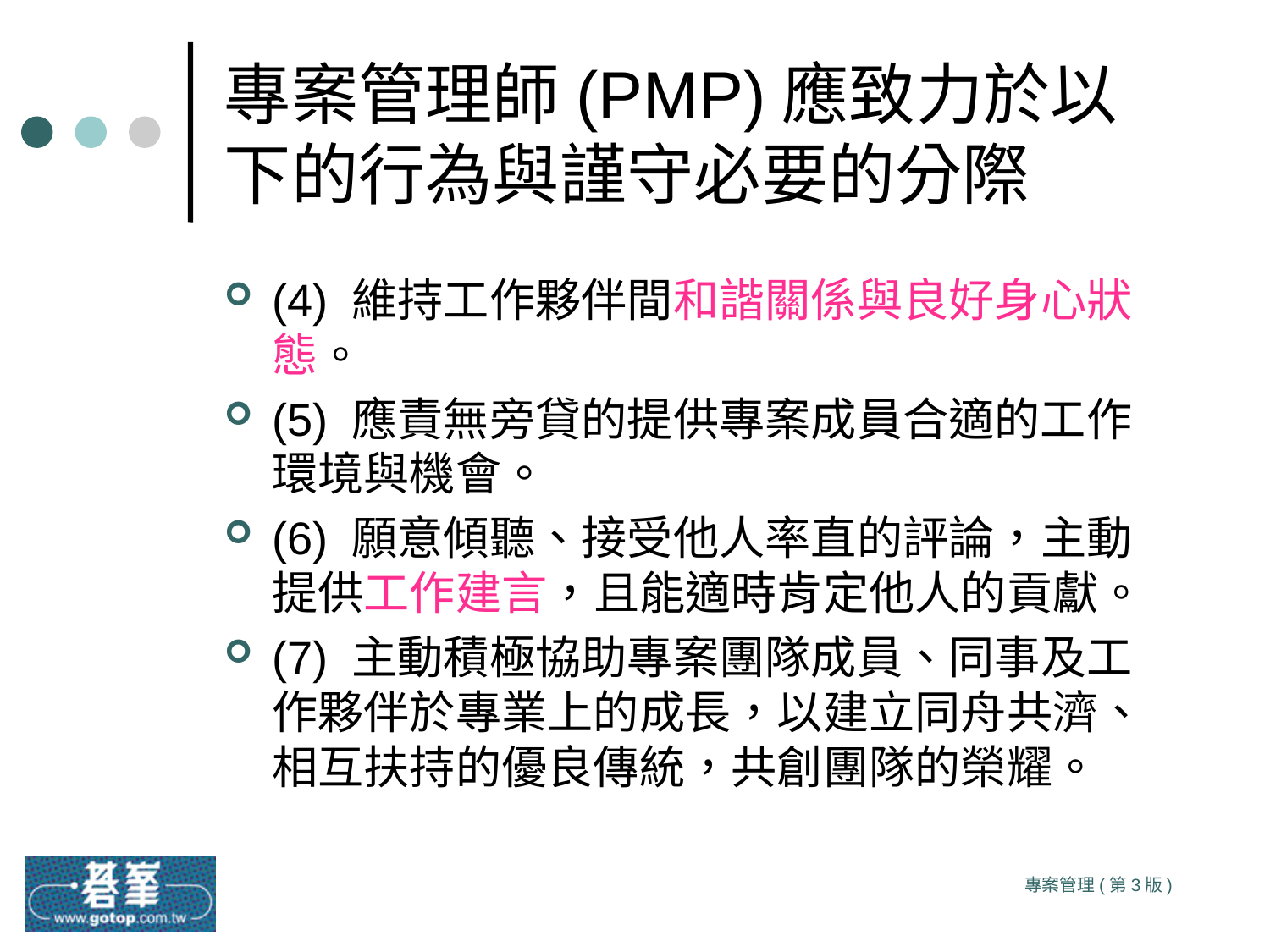

# 專案管理師(PMP)應致力於以下的行為與謹守必要的分際
(4) 維持工作夥伴間和諧關係與良好身心狀態。
(5) 應責無旁貸的提供專案成員合適的工作環境與機會。
(6) 願意傾聽、接受他人率直的評論，主動提供工作建言，且能適時肯定他人的貢獻。
(7) 主動積極協助專案團隊成員、同事及工作夥伴於專業上的成長，以建立同舟共濟、相互扶持的優良傳統，共創團隊的榮耀。
專案管理(第3版)